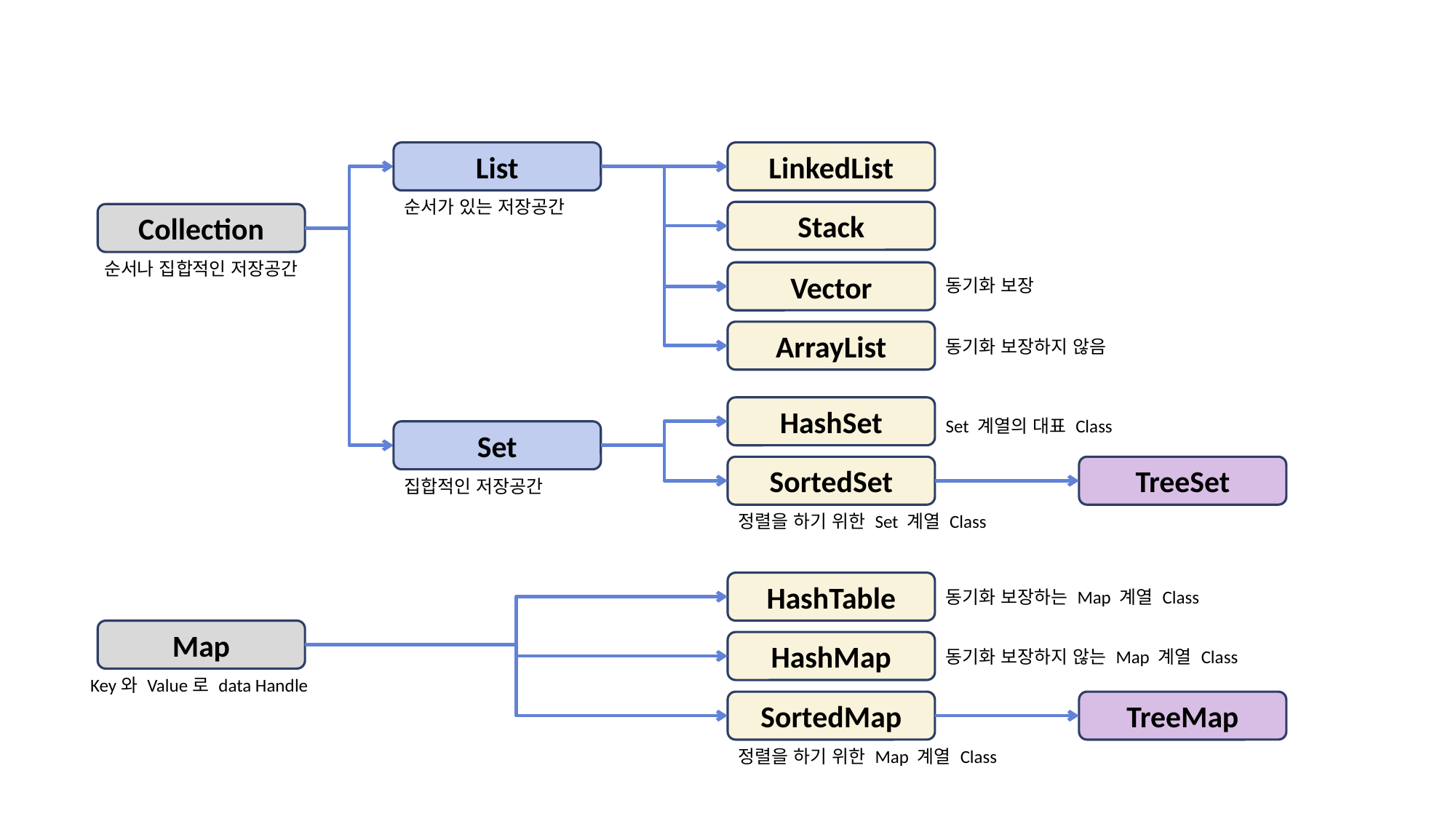

List
LinkedList
순서가 있는 저장공간
Stack
Collection
순서나 집합적인 저장공간
Vector
동기화 보장
ArrayList
동기화 보장하지 않음
HashSet
Set 계열의 대표 Class
Set
SortedSet
TreeSet
집합적인 저장공간
정렬을 하기 위한 Set 계열 Class
HashTable
동기화 보장하는 Map 계열 Class
Map
HashMap
동기화 보장하지 않는 Map 계열 Class
Key와 Value로 data Handle
SortedMap
TreeMap
정렬을 하기 위한 Map 계열 Class